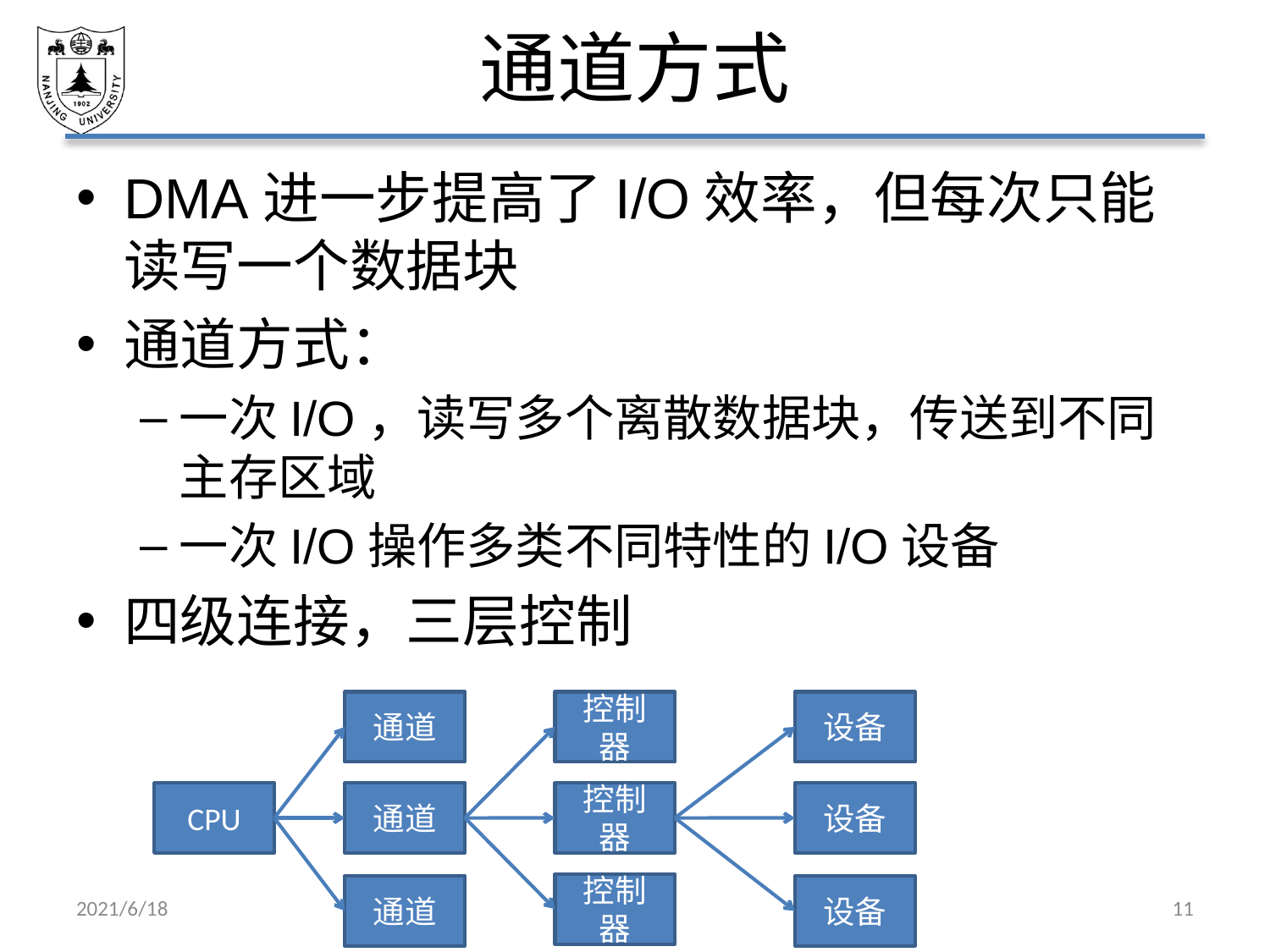

# 通道方式
DMA进一步提高了I/O效率，但每次只能读写一个数据块
通道方式：
一次I/O，读写多个离散数据块，传送到不同主存区域
一次I/O操作多类不同特性的I/O设备
四级连接，三层控制

通道
控制器
设备
CPU
通道
控制器
设备
控制器
通道
设备
2021/6/18
11